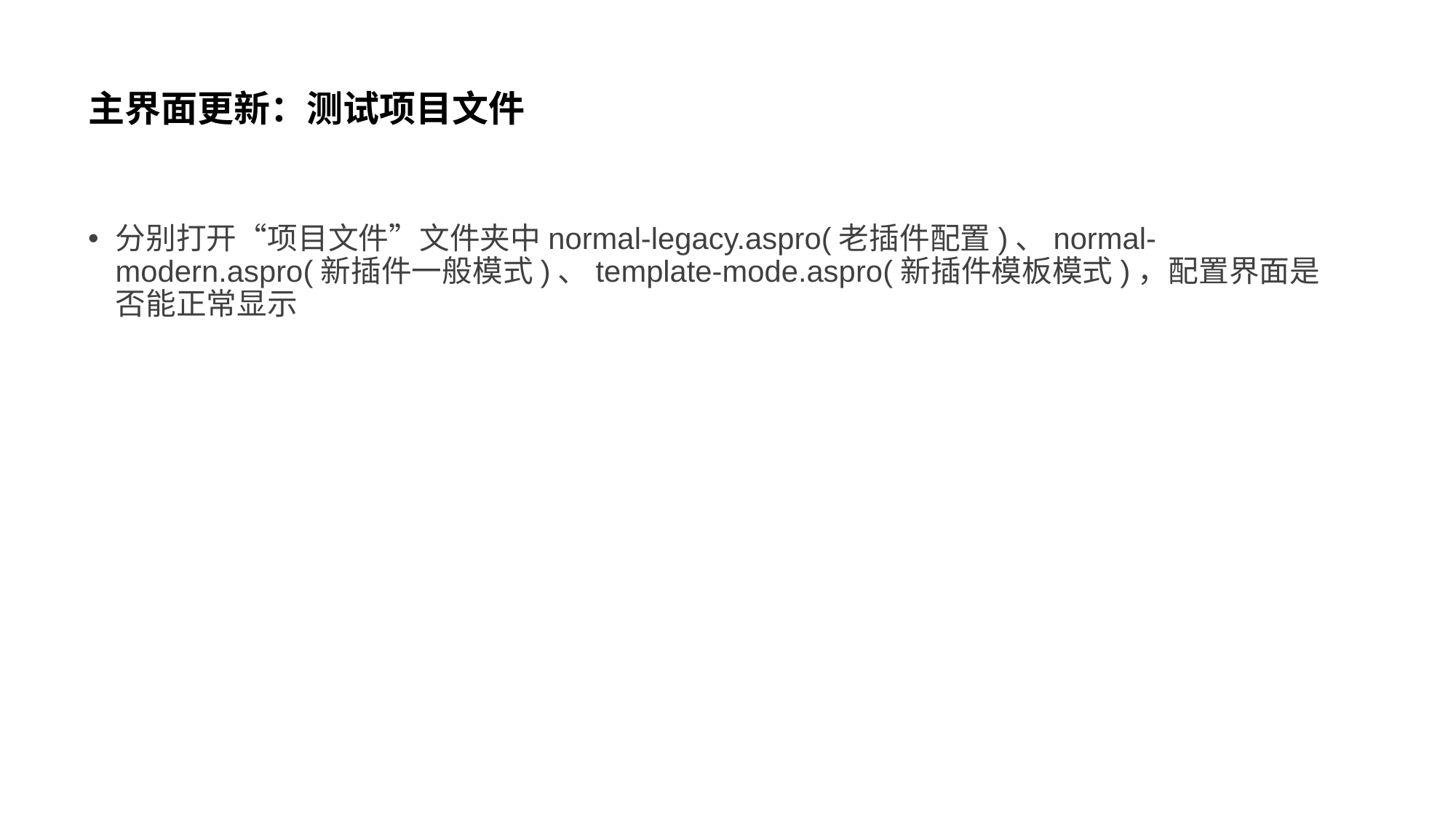

# 主界面更新：测试项目文件
分别打开“项目文件”文件夹中normal-legacy.aspro(老插件配置)、normal-modern.aspro(新插件一般模式)、template-mode.aspro(新插件模板模式)，配置界面是否能正常显示